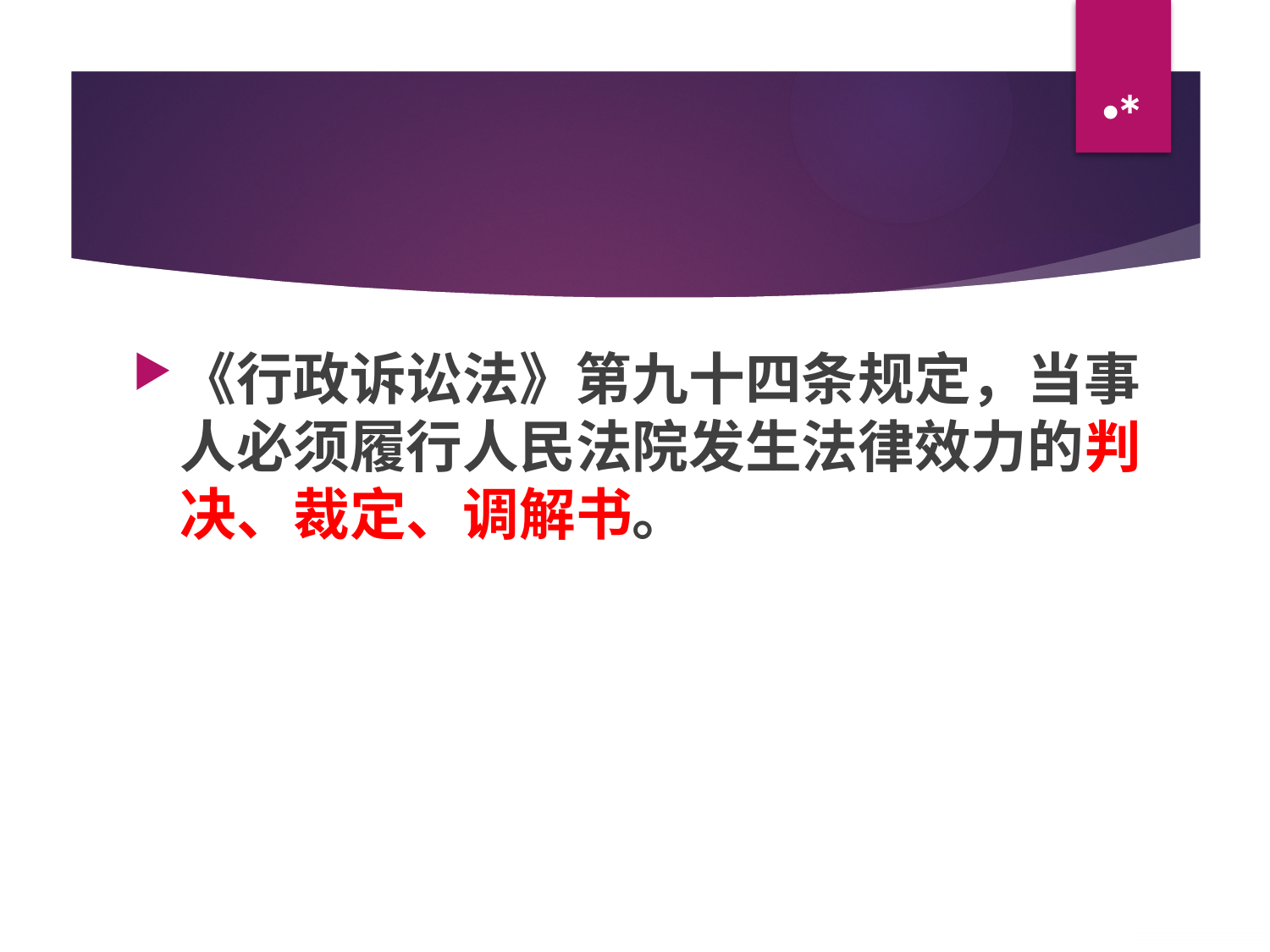

*
#
《行政诉讼法》第九十四条规定，当事人必须履行人民法院发生法律效力的判决、裁定、调解书。